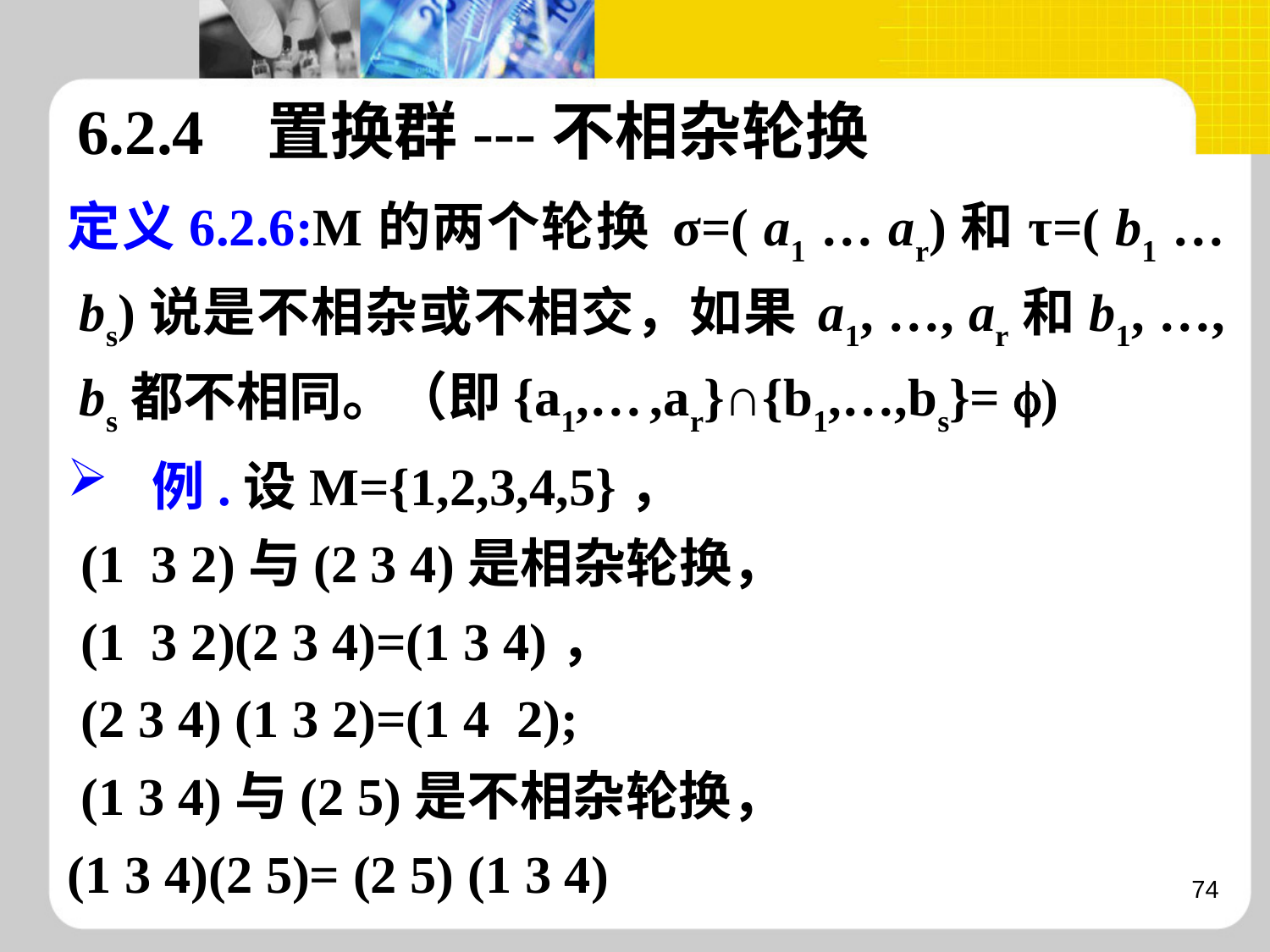

6.2.4   置换群---不相杂轮换
定义6.2.6:M的两个轮换 σ=( a1 … ar)和τ=( b1 … bs)说是不相杂或不相交，如果 a1, …, ar和b1, …, bs都不相同。（即{a1,… ,ar}∩{b1,…,bs}= φ)
例.设M={1,2,3,4,5}，
 (1  3 2)与(2 3 4)是相杂轮换，
 (1  3 2)(2 3 4)=(1 3 4)，
 (2 3 4) (1 3 2)=(1 4  2);
 (1 3 4)与(2 5)是不相杂轮换，
(1 3 4)(2 5)= (2 5) (1 3 4)

74